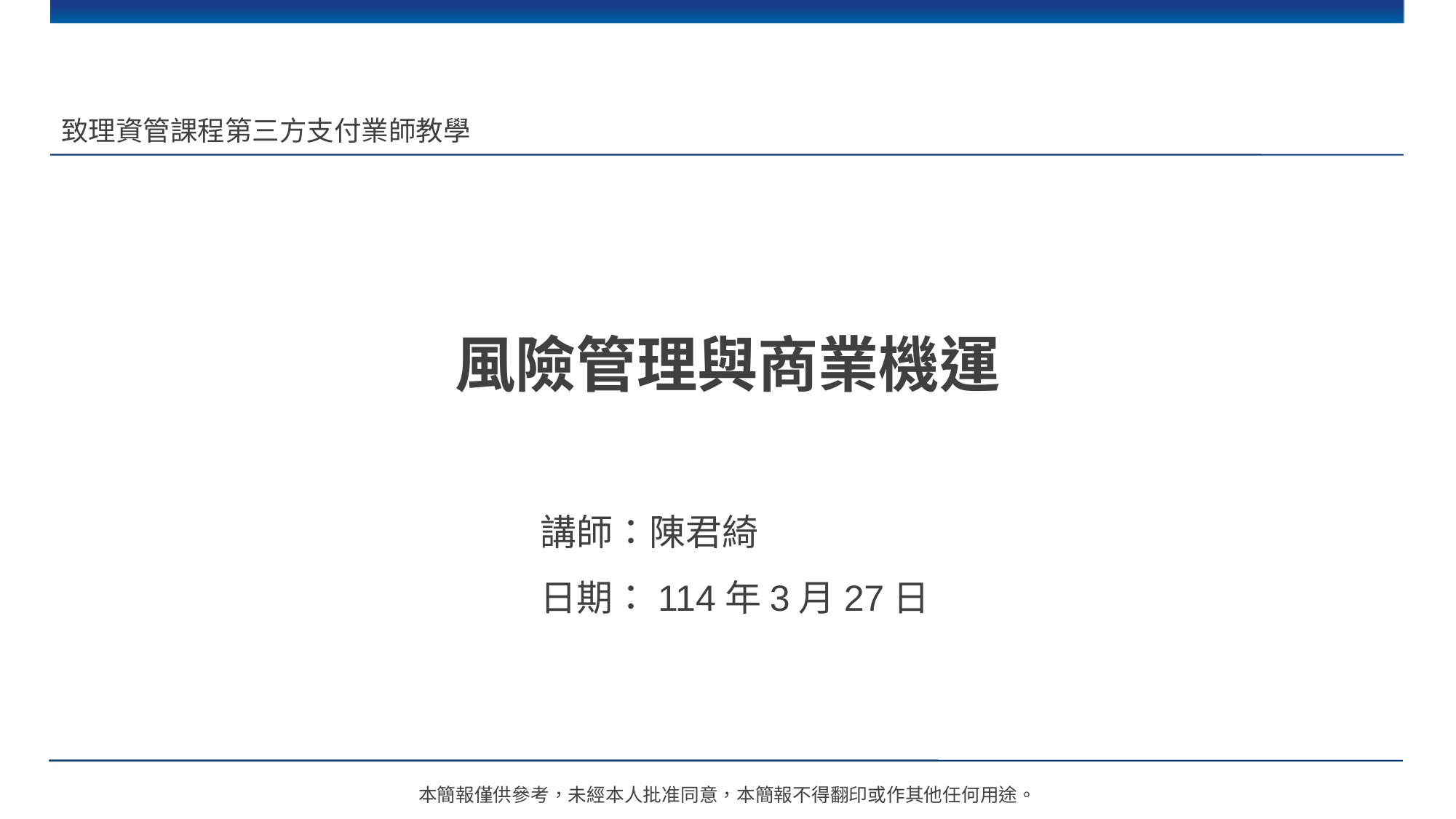

致理資管課程第三方支付業師教學
# 風險管理與商業機運
講師：陳君綺
日期：114年3月27日